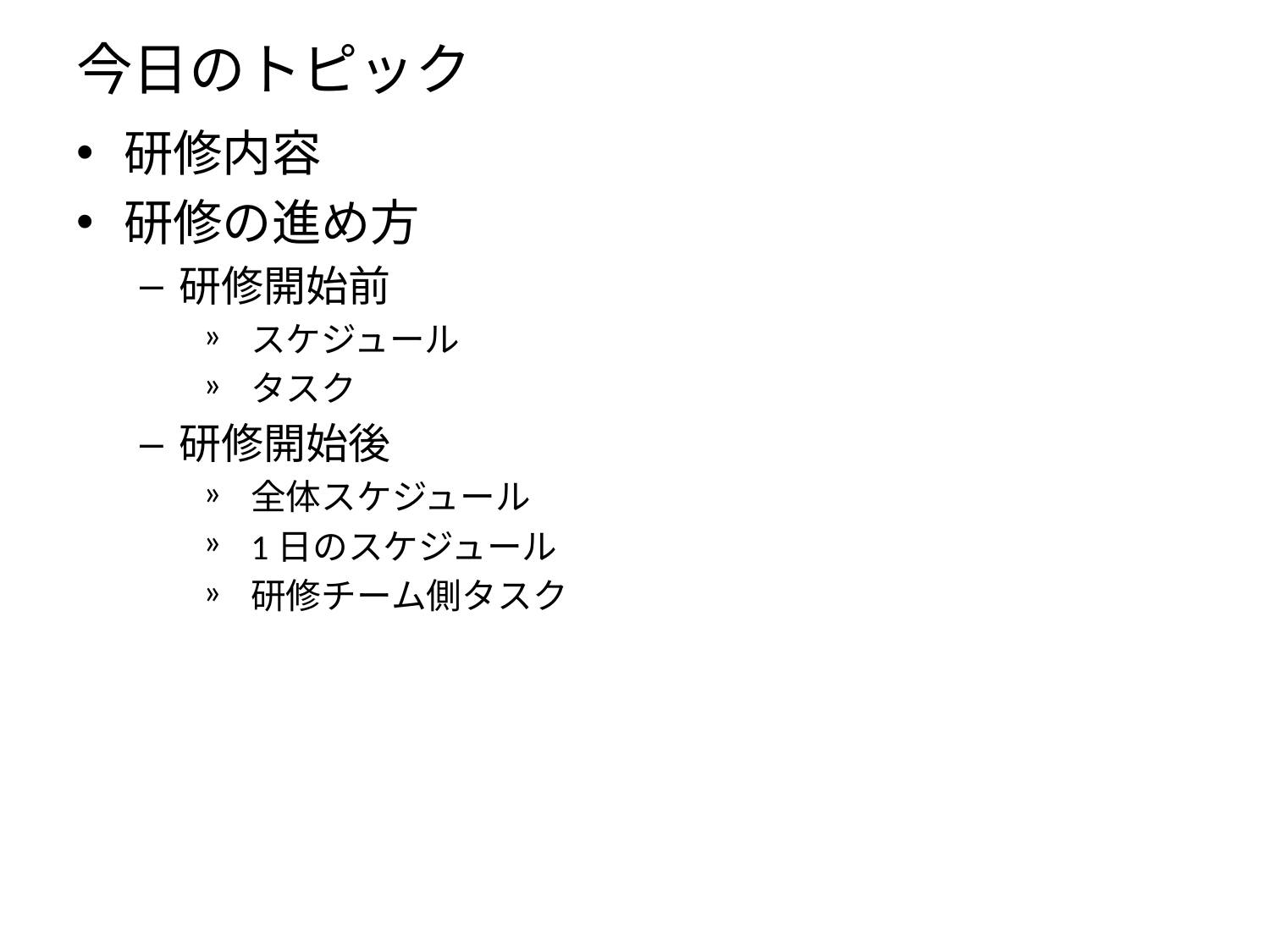

# 今日のトピック
研修内容
研修の進め方
研修開始前
スケジュール
タスク
研修開始後
全体スケジュール
1日のスケジュール
研修チーム側タスク